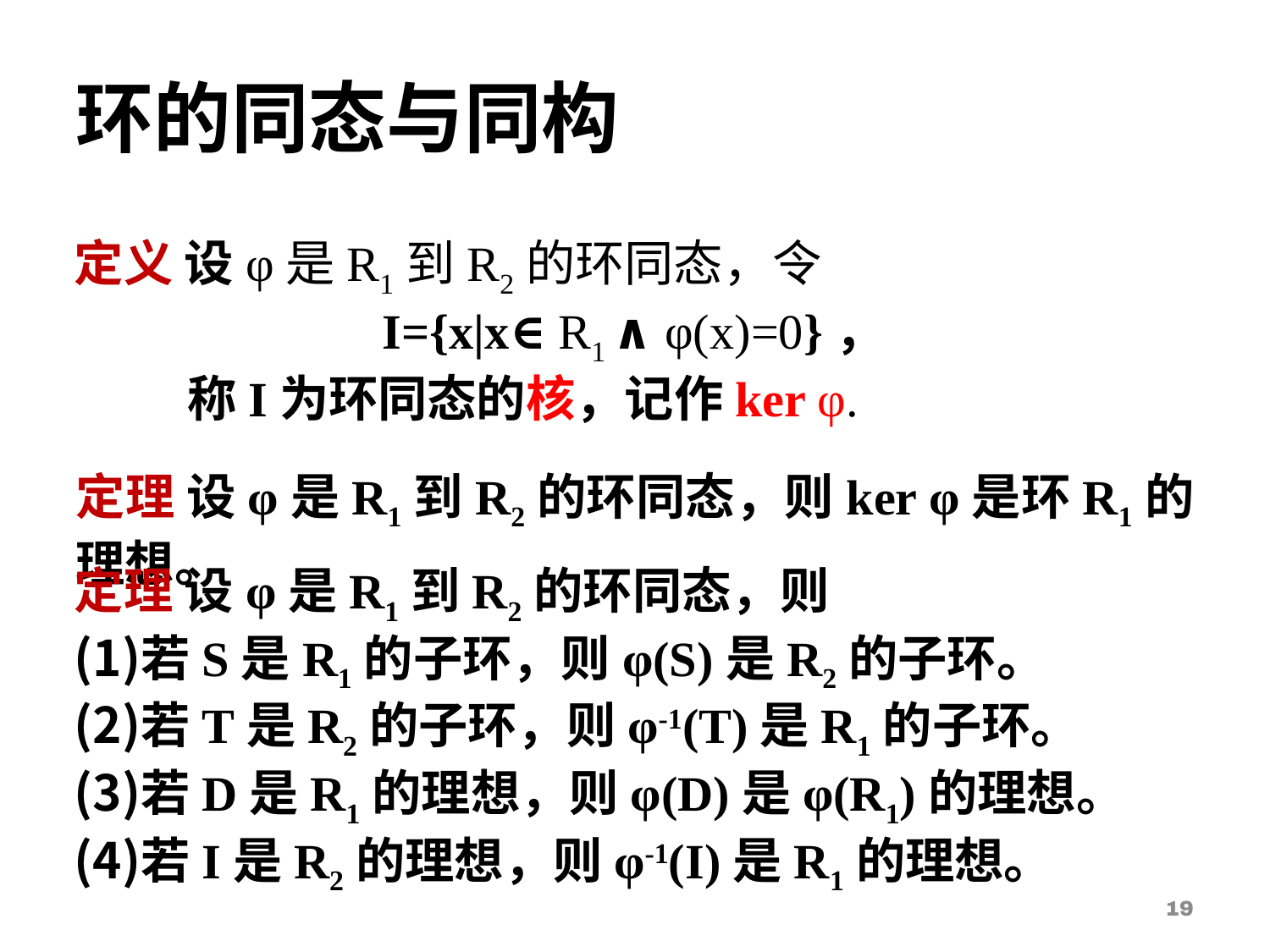

环的同态与同构
定义 设φ是R1到R2的环同态，令
I={x|x∈ R1 ∧ φ(x)=0}，
         称I为环同态的核，记作ker φ.
定理 设φ是R1到R2的环同态，则ker φ是环R1的理想。
定理 设φ是R1到R2的环同态，则
若S是R1的子环，则φ(S)是R2的子环。
若T是R2的子环，则φ-1(T)是R1的子环。
若D是R1的理想，则φ(D)是φ(R1)的理想。
若I是R2的理想，则φ-1(I)是R1的理想。
19